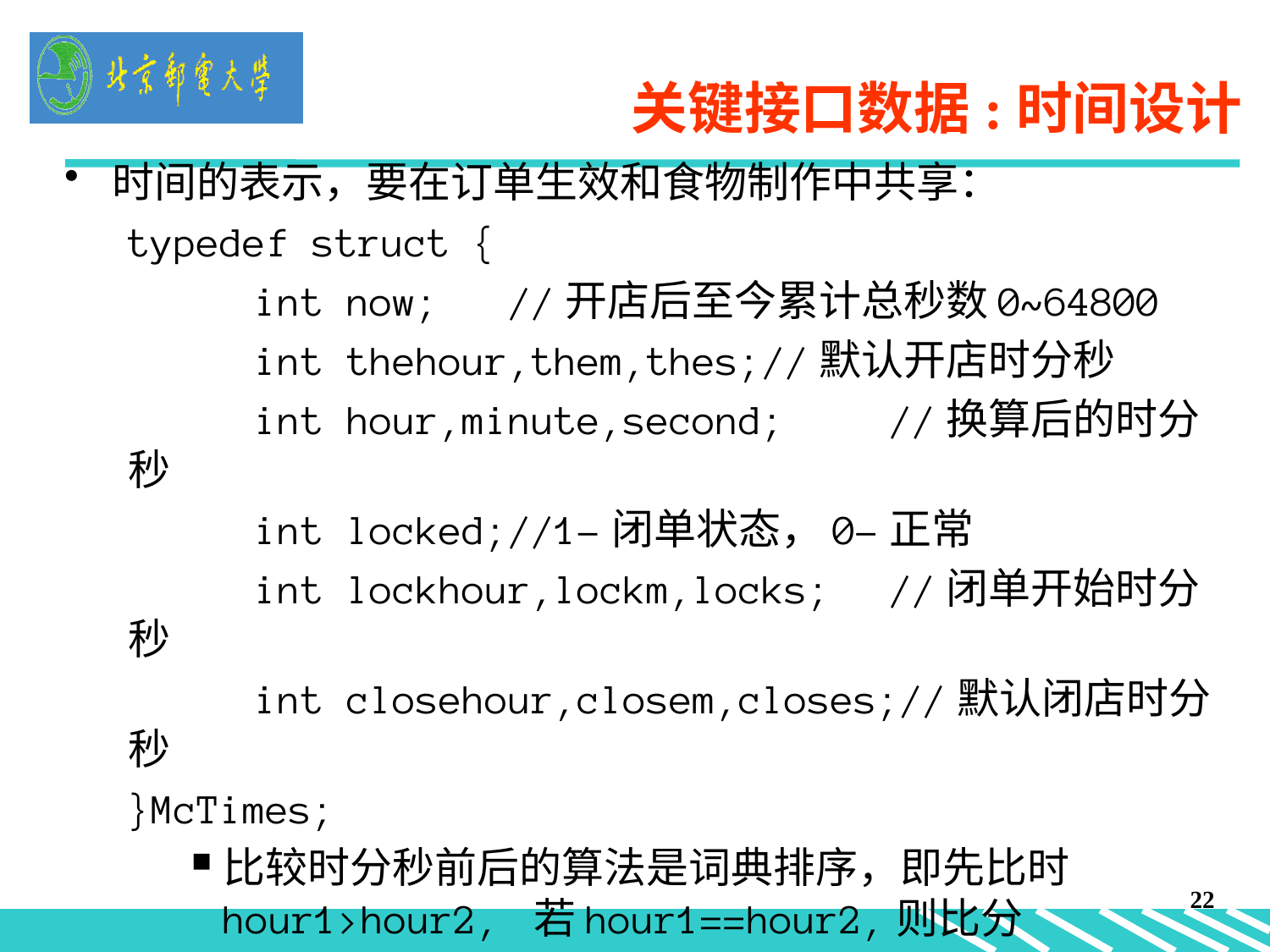

# 关键接口数据:时间设计
时间的表示，要在订单生效和食物制作中共享：
typedef struct {
	int now;	//开店后至今累计总秒数0~64800
	int thehour,them,thes;	//默认开店时分秒
	int hour,minute,second;	//换算后的时分秒
	int locked;	//1-闭单状态，0-正常
	int lockhour,lockm,locks;	//闭单开始时分秒
	int closehour,closem,closes;//默认闭店时分秒
}McTimes;
比较时分秒前后的算法是词典排序，即先比时hour1>hour2, 若hour1==hour2,则比分
 minute1>minute2,若minute1==minute2,则比秒
Second1>second2, 若==则同时
22